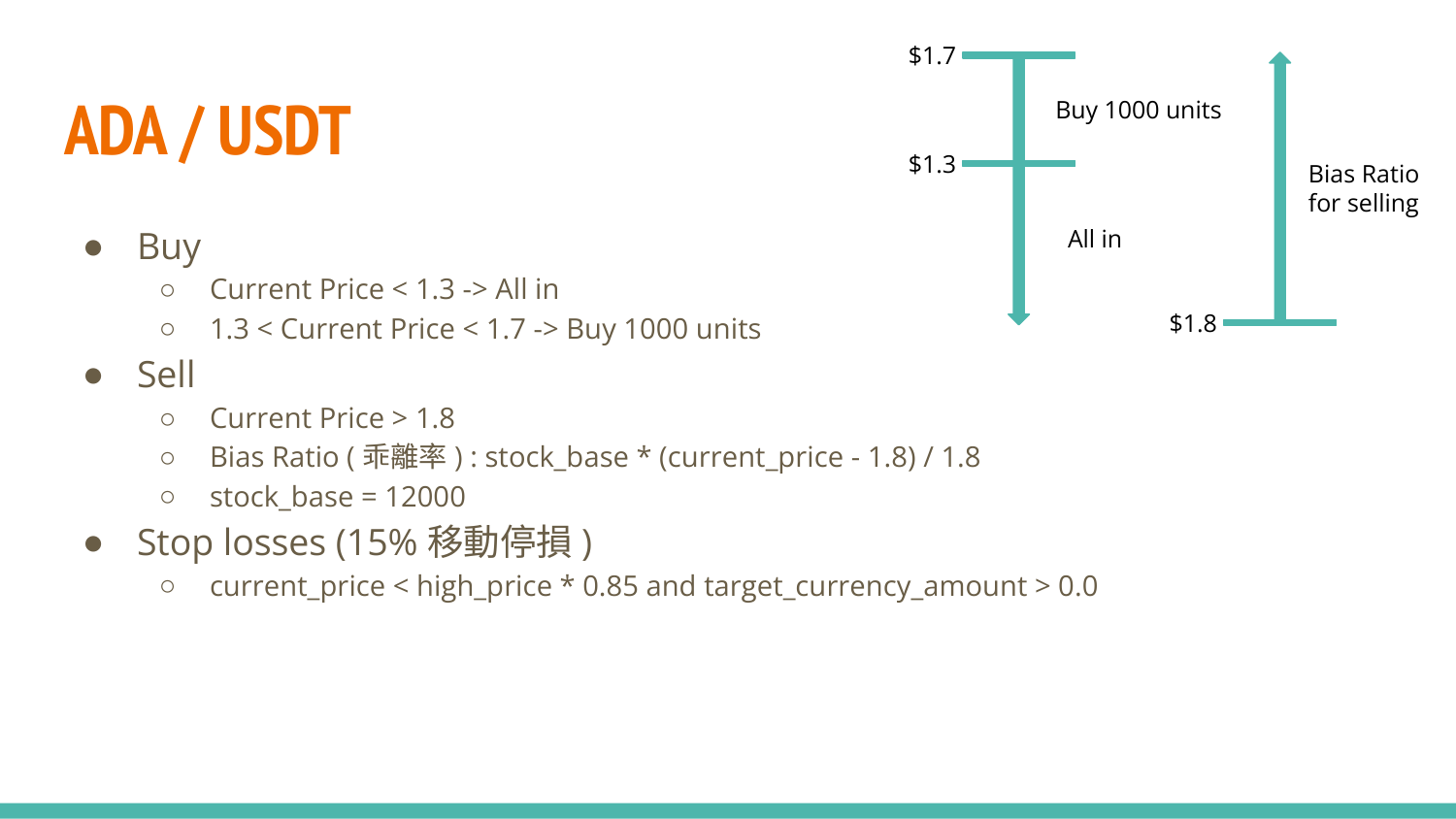

$1.7

# ADA / USDT
Buy 1000 units
$1.3
Bias Ratio
for selling

Buy
Current Price < 1.3 -> All in
1.3 < Current Price < 1.7 -> Buy 1000 units
Sell
Current Price > 1.8
Bias Ratio (乖離率) : stock_base * (current_price - 1.8) / 1.8
stock_base = 12000
Stop losses (15%移動停損)
current_price < high_price * 0.85 and target_currency_amount > 0.0
All in
$1.8